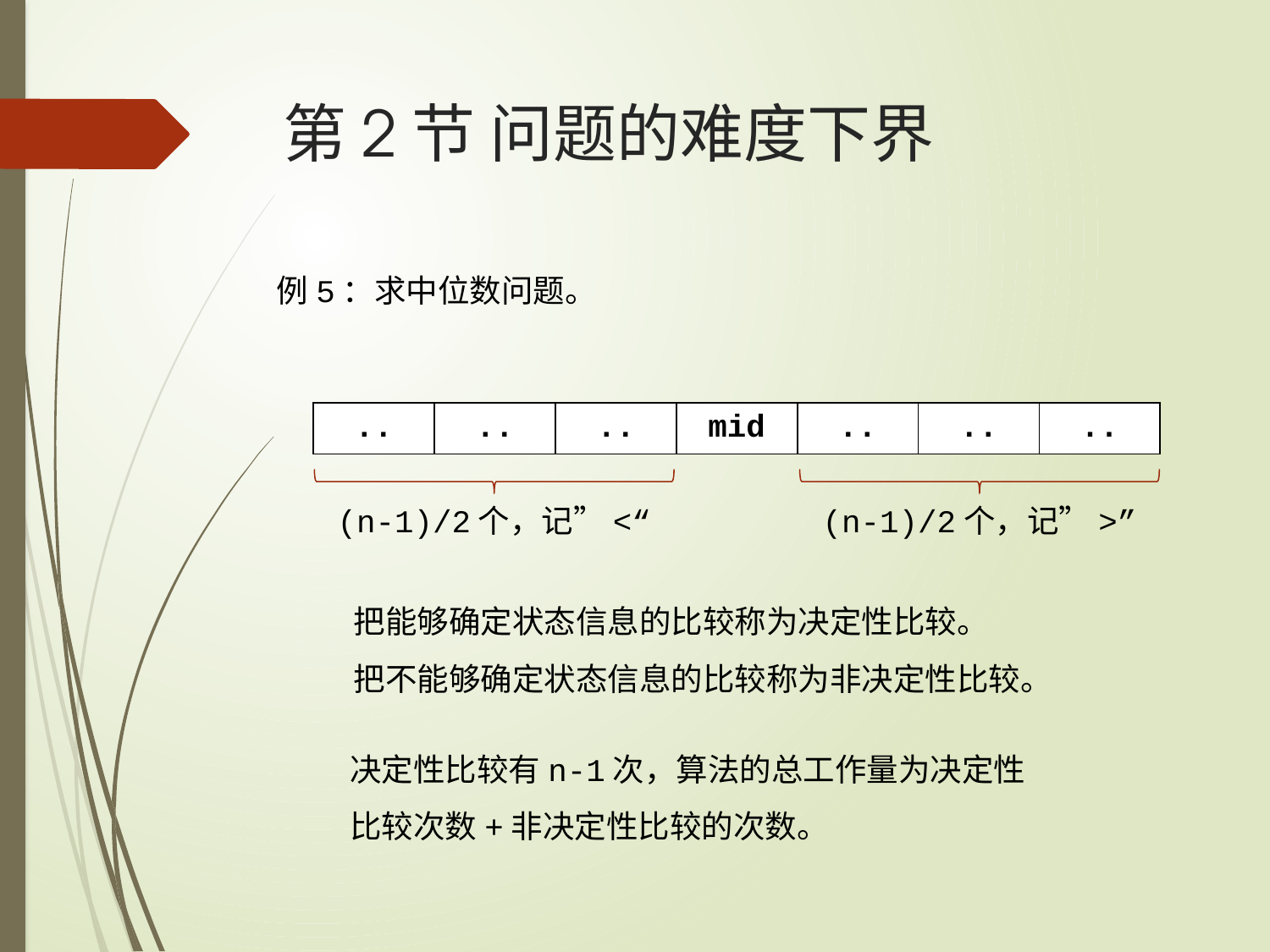

# 第2节 问题的难度下界
例5：求中位数问题。
| .. | .. | .. | mid | .. | .. | .. |
| --- | --- | --- | --- | --- | --- | --- |

(n-1)/2个，记”<“
(n-1)/2个，记”>”
把能够确定状态信息的比较称为决定性比较。
把不能够确定状态信息的比较称为非决定性比较。
决定性比较有n-1次，算法的总工作量为决定性比较次数+非决定性比较的次数。